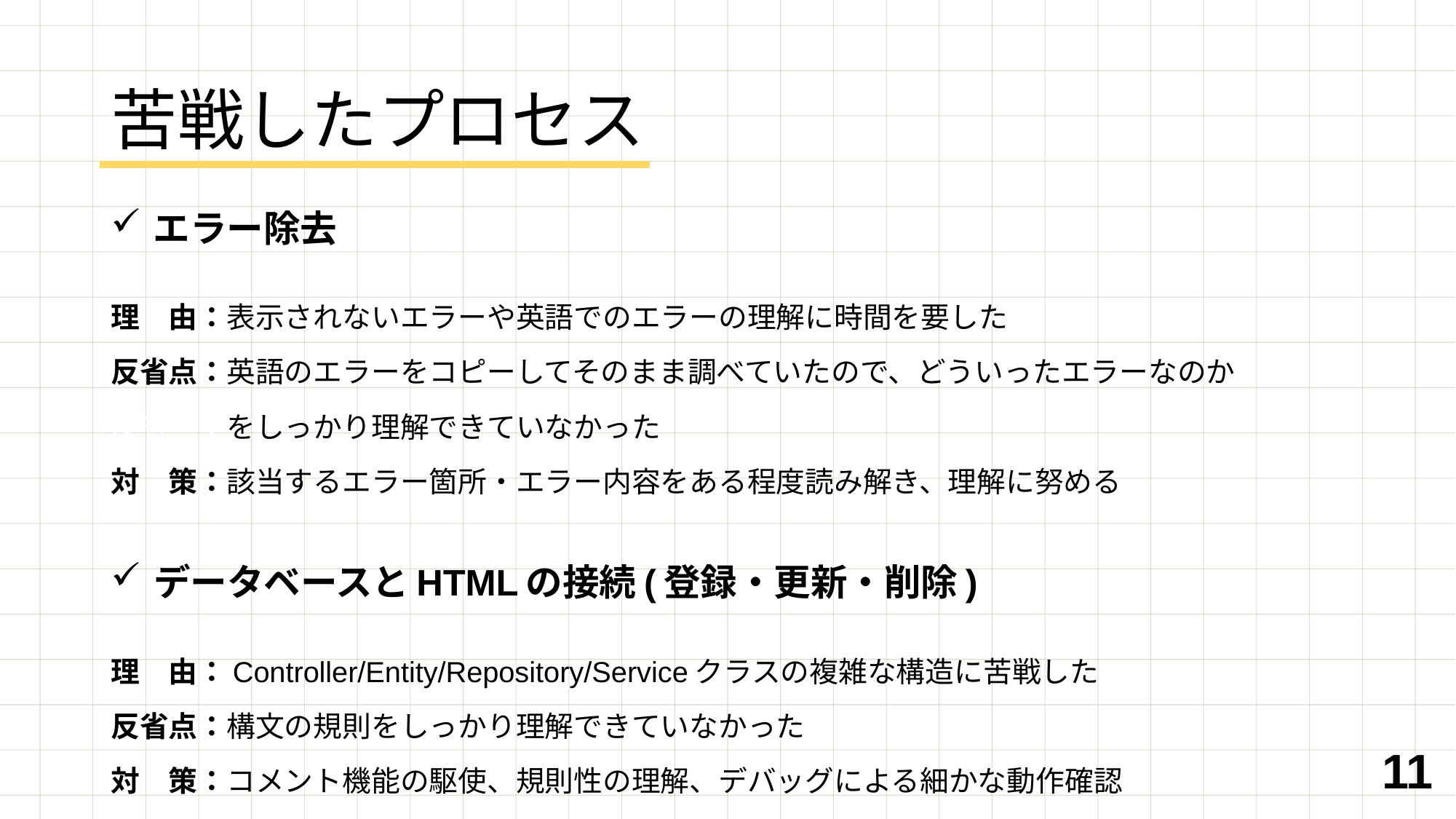

# 苦戦したプロセス
 エラー除去

理　由：表示されないエラーや英語でのエラーの理解に時間を要した
反省点：英語のエラーをコピーしてそのまま調べていたので、どういったエラーなのか
反省点：をしっかり理解できていなかった
対　策：該当するエラー箇所・エラー内容をある程度読み解き、理解に努める

 データベースとHTMLの接続(登録・更新・削除)

理　由：Controller/Entity/Repository/Serviceクラスの複雑な構造に苦戦した
反省点：構文の規則をしっかり理解できていなかった
対　策：コメント機能の駆使、規則性の理解、デバッグによる細かな動作確認